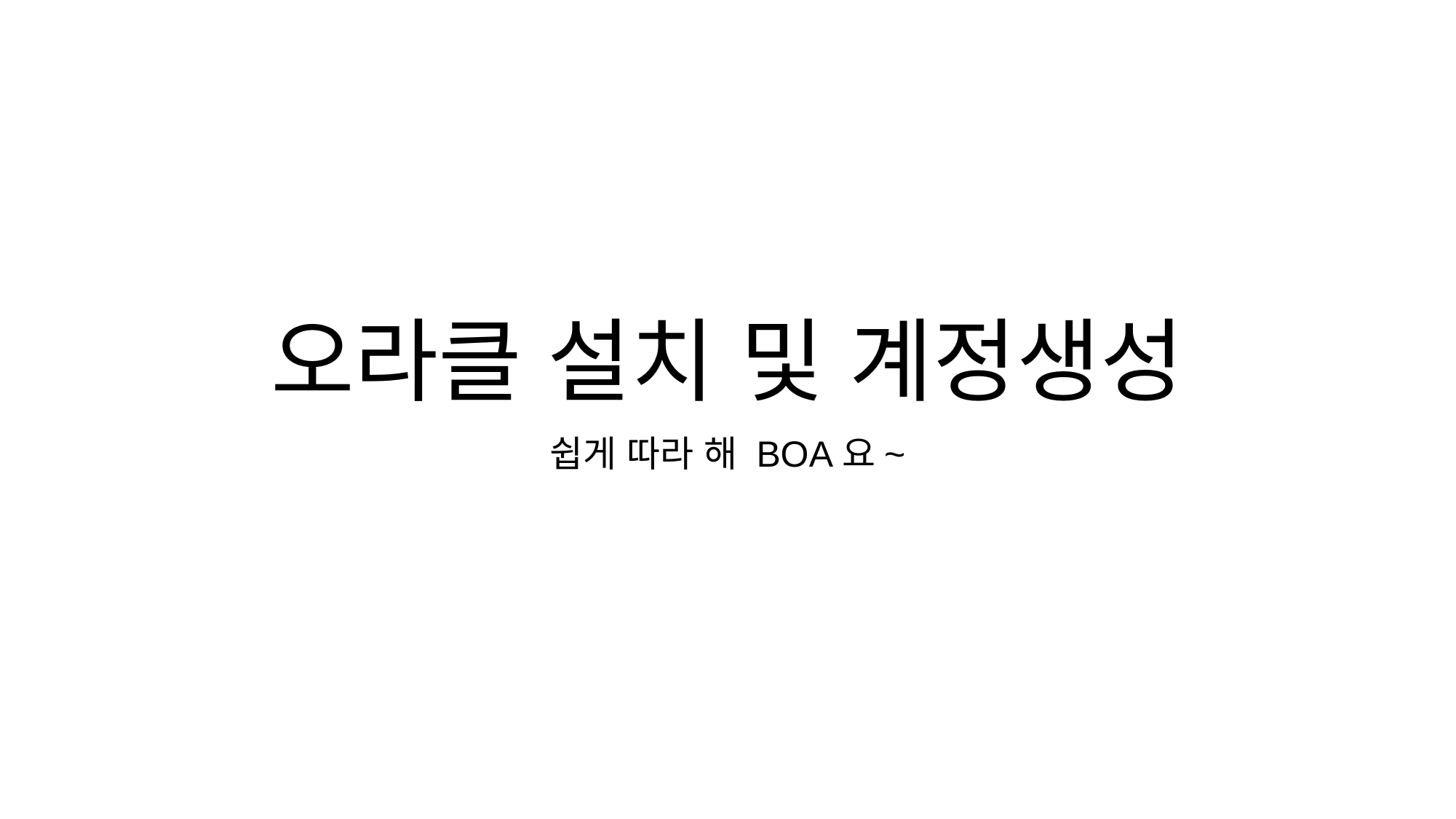

# 오라클 설치 및 계정생성
쉽게 따라 해 BOA요~